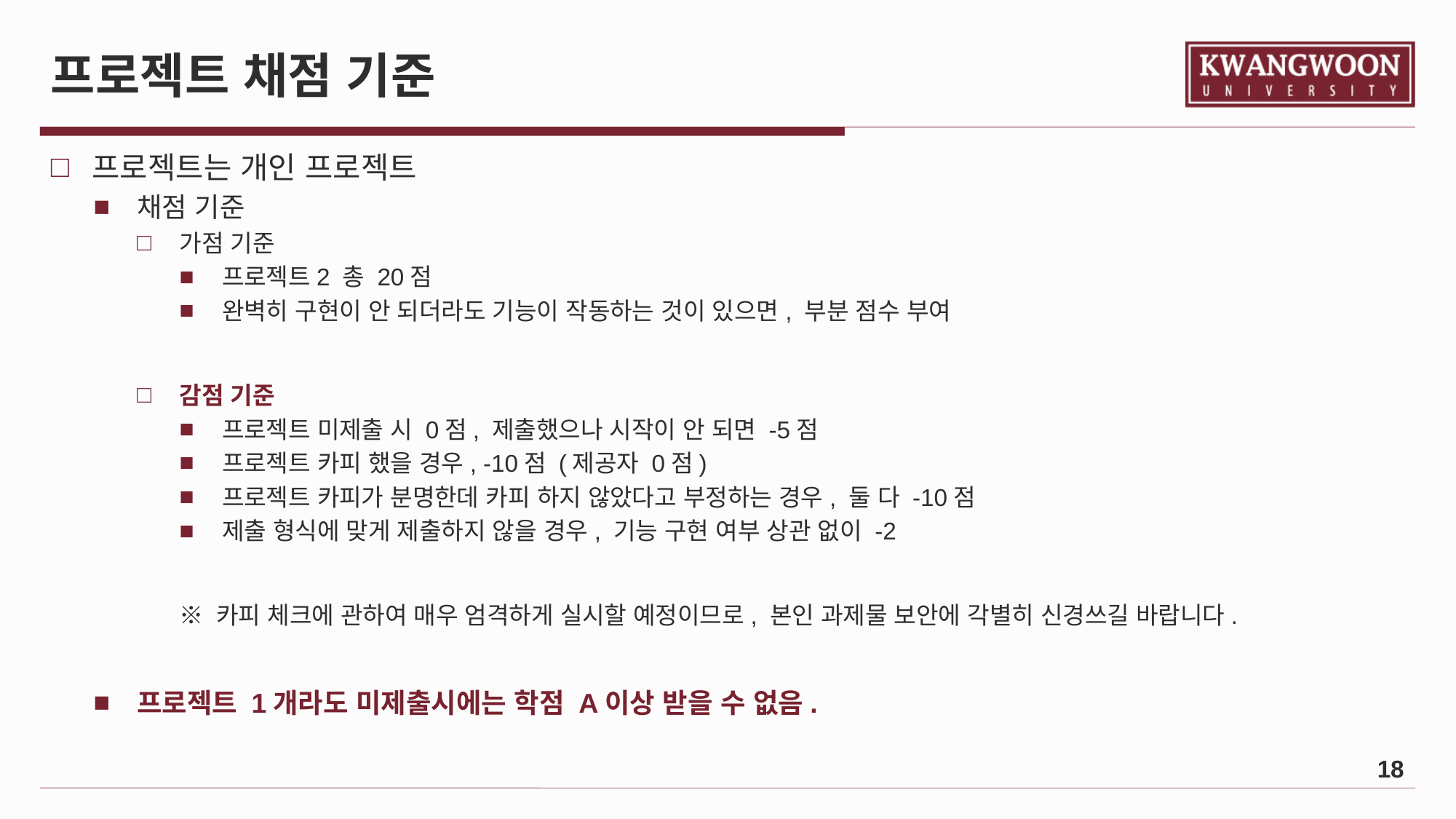

# 프로젝트 채점 기준
프로젝트는 개인 프로젝트
채점 기준
가점 기준
프로젝트2 총 20점
완벽히 구현이 안 되더라도 기능이 작동하는 것이 있으면, 부분 점수 부여

감점 기준
프로젝트 미제출 시 0점, 제출했으나 시작이 안 되면 -5점
프로젝트 카피 했을 경우, -10점 (제공자 0점)
프로젝트 카피가 분명한데 카피 하지 않았다고 부정하는 경우, 둘 다 -10점
제출 형식에 맞게 제출하지 않을 경우, 기능 구현 여부 상관 없이 -2

※ 카피 체크에 관하여 매우 엄격하게 실시할 예정이므로, 본인 과제물 보안에 각별히 신경쓰길 바랍니다.

프로젝트 1개라도 미제출시에는 학점 A이상 받을 수 없음.
	18